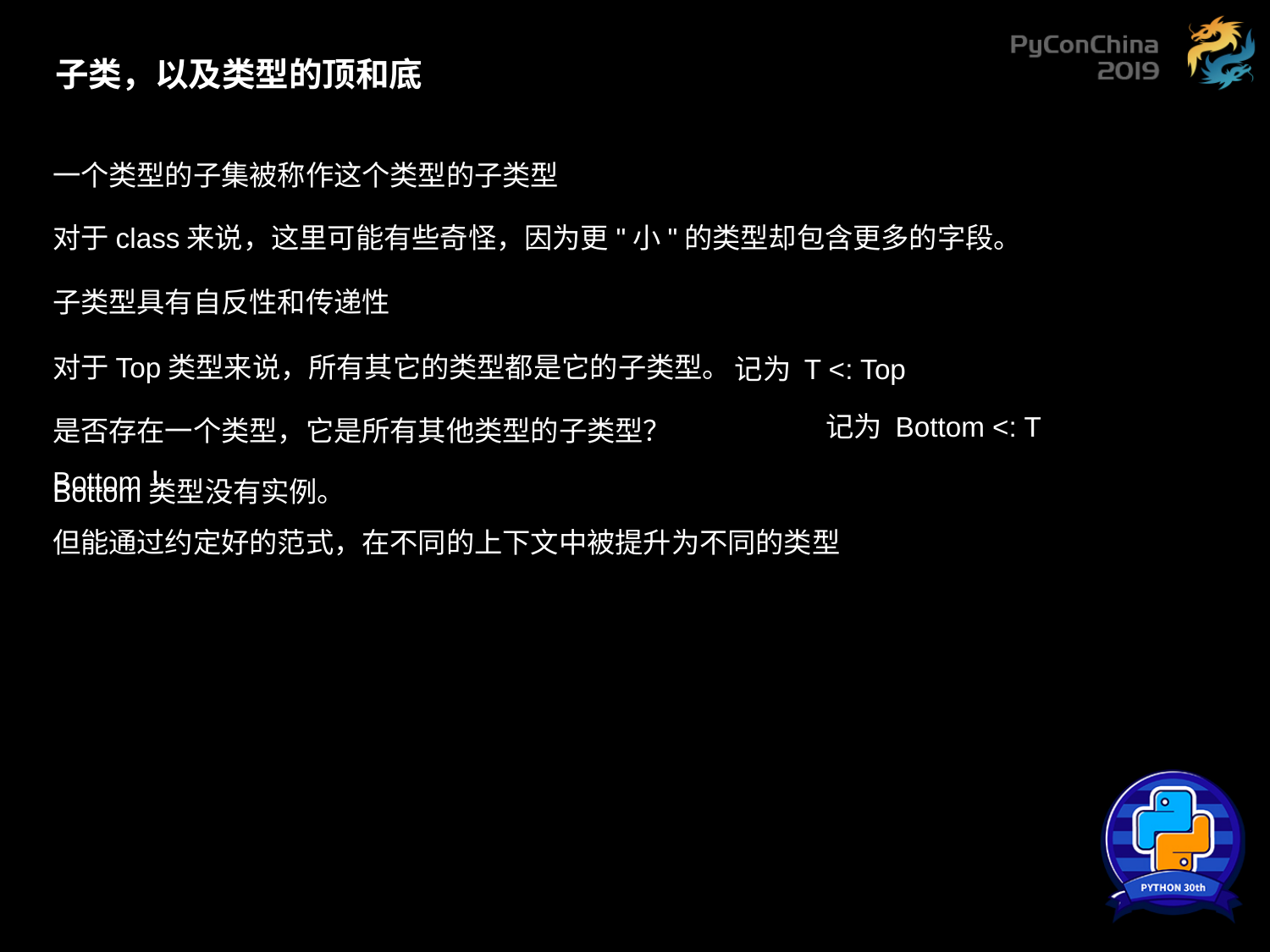

子类，以及类型的顶和底
一个类型的子集被称作这个类型的子类型
对于class来说，这里可能有些奇怪，因为更"小"的类型却包含更多的字段。
子类型具有自反性和传递性
对于Top类型来说，所有其它的类型都是它的子类型。
记为 T <: Top
记为 Bottom <: T
是否存在一个类型，它是所有其他类型的子类型？Bottom！
Bottom类型没有实例。
但能通过约定好的范式，在不同的上下文中被提升为不同的类型